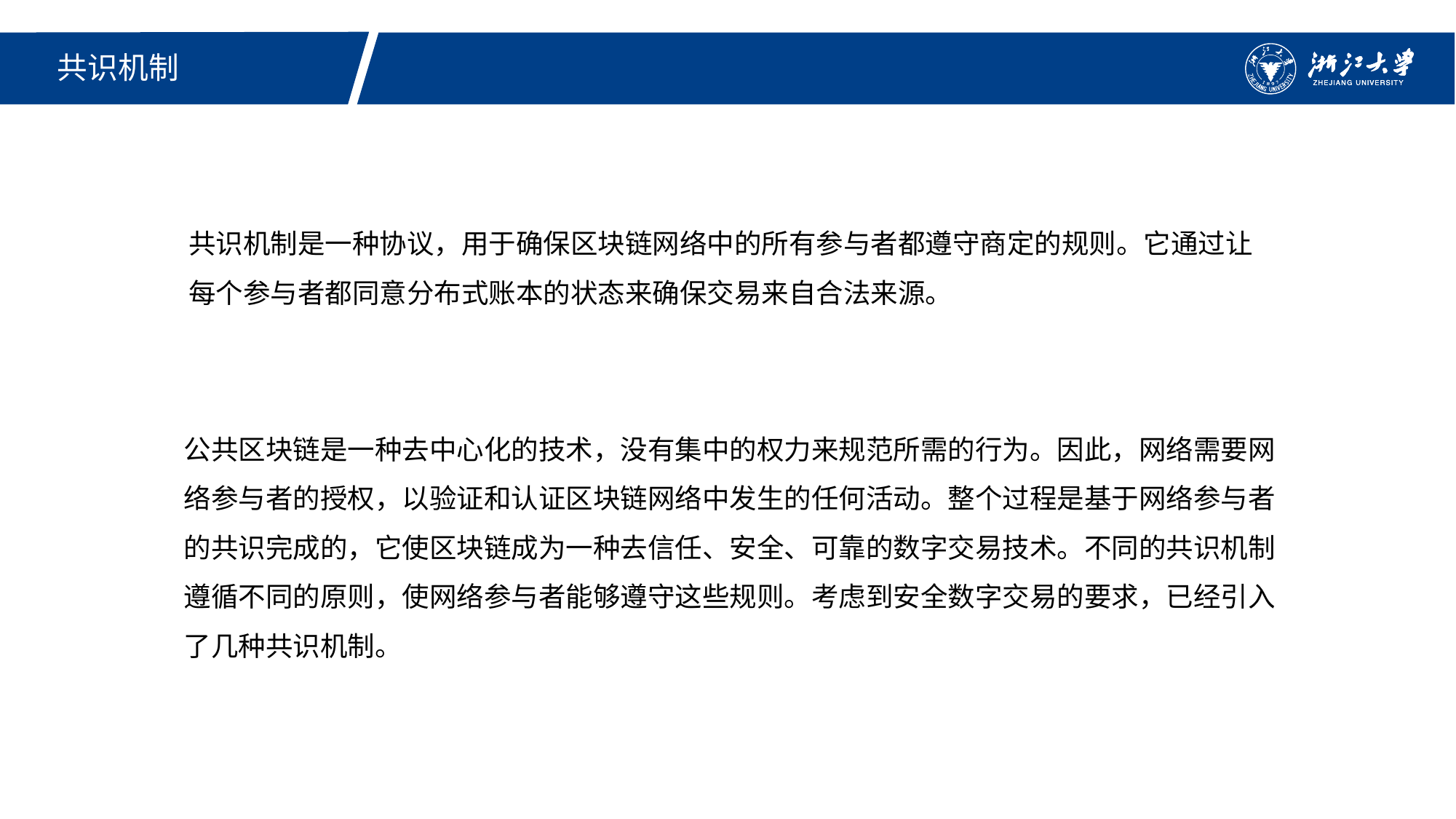

共识机制
共识机制是一种协议，用于确保区块链网络中的所有参与者都遵守商定的规则。它通过让每个参与者都同意分布式账本的状态来确保交易来自合法来源。

KEYWORD
KEYWOD
KEYWORD
KEYWORD
Click here to enter your text.Click here to enter your text.Click here to enter your text.Click here to enter your text.Click here to enter your text.Click here to enter your text.Click here to enter your text.Click here to enter your text.Click here to enter your text.Click here to enter your text.Click here to enter your text.Click here to enter your text.Click here to enter your text.Click here to enter your text.Click here to enter your text.Click here to enter your text.
公共区块链是一种去中心化的技术，没有集中的权力来规范所需的行为。因此，网络需要网络参与者的授权，以验证和认证区块链网络中发生的任何活动。整个过程是基于网络参与者的共识完成的，它使区块链成为一种去信任、安全、可靠的数字交易技术。不同的共识机制遵循不同的原则，使网络参与者能够遵守这些规则。考虑到安全数字交易的要求，已经引入了几种共识机制。

Click here to enter your text.Click here to enter your text.Click here to enter your text.Click here to enter your text.Click here to enter your text.Click here to enter your text.Click here to enter your text.Click here to enter your text.Click here to enter your text.Click here to enter your text.Click here to enter your text.Click here to enter your text.Click here to enter your text.Click here to enter your text.Click here to enter your text.Click here to enter your text.
Click here to enter your text.Click here to enter your text.Click here to enter your text.Click here to enter your text.Click here to enter your text.Click here to enter your text.Click here to enter your text.Click here to enter your text.Click here to enter your text.Click here to enter your text.Click here to enter your text.Click here to enter your text.Click here to enter your text.Click here to enter your text.Click here to enter your text.Click here to enter your text.
Click here to enter your text.Click here to enter your text.Click here to enter your text.Click here to enter your text.Click here to enter your text.Click here to enter your text.Click here to enter your text.Click here to enter your text.Click here to enter your text.Click here to enter your text.Click here to enter your text.Click here to enter your text.Click here to enter your text.Click here to enter your text.Click here to enter your text.Click here to enter your text.